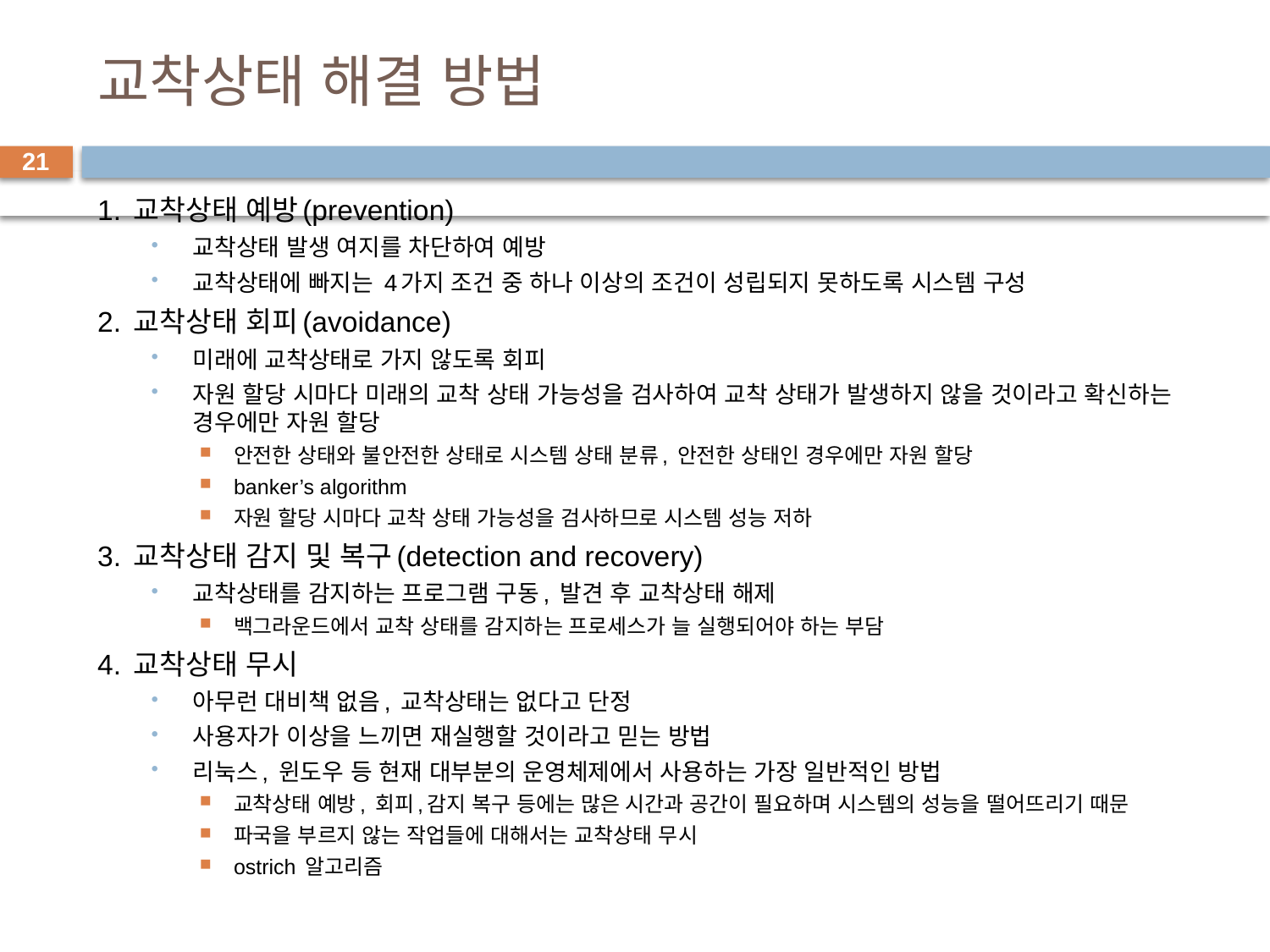

# 교착상태 해결 방법
21
1. 교착상태 예방(prevention)
교착상태 발생 여지를 차단하여 예방
교착상태에 빠지는 4가지 조건 중 하나 이상의 조건이 성립되지 못하도록 시스템 구성
2. 교착상태 회피(avoidance)
미래에 교착상태로 가지 않도록 회피
자원 할당 시마다 미래의 교착 상태 가능성을 검사하여 교착 상태가 발생하지 않을 것이라고 확신하는 경우에만 자원 할당
안전한 상태와 불안전한 상태로 시스템 상태 분류, 안전한 상태인 경우에만 자원 할당
banker’s algorithm
자원 할당 시마다 교착 상태 가능성을 검사하므로 시스템 성능 저하
3. 교착상태 감지 및 복구(detection and recovery)
교착상태를 감지하는 프로그램 구동, 발견 후 교착상태 해제
백그라운드에서 교착 상태를 감지하는 프로세스가 늘 실행되어야 하는 부담
4. 교착상태 무시
아무런 대비책 없음, 교착상태는 없다고 단정
사용자가 이상을 느끼면 재실행할 것이라고 믿는 방법
리눅스, 윈도우 등 현재 대부분의 운영체제에서 사용하는 가장 일반적인 방법
교착상태 예방, 회피,감지 복구 등에는 많은 시간과 공간이 필요하며 시스템의 성능을 떨어뜨리기 때문
파국을 부르지 않는 작업들에 대해서는 교착상태 무시
ostrich 알고리즘